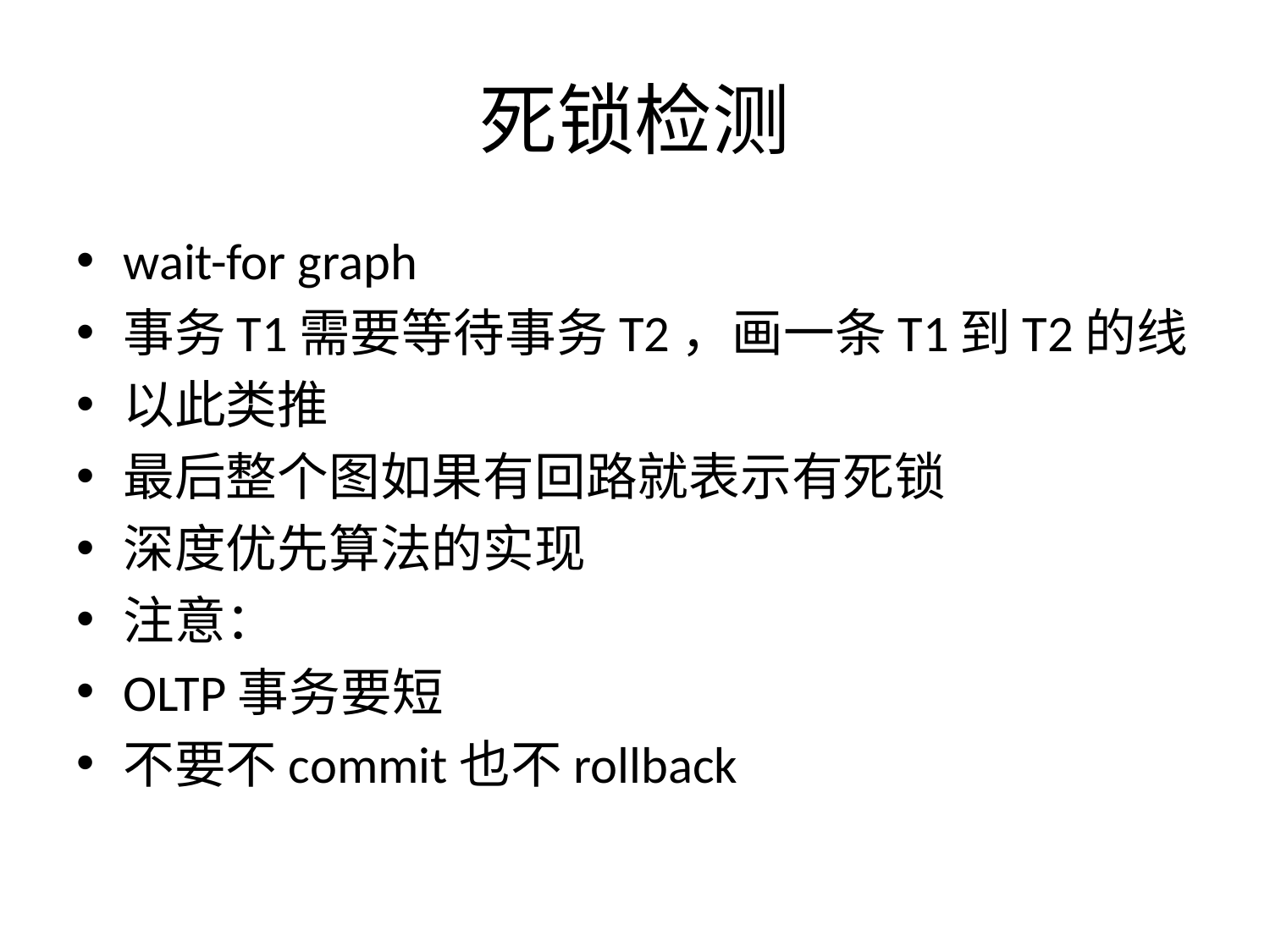

# 死锁检测
wait-for graph
事务T1需要等待事务T2，画一条T1到T2的线
以此类推
最后整个图如果有回路就表示有死锁
深度优先算法的实现
注意：
OLTP事务要短
不要不commit也不rollback